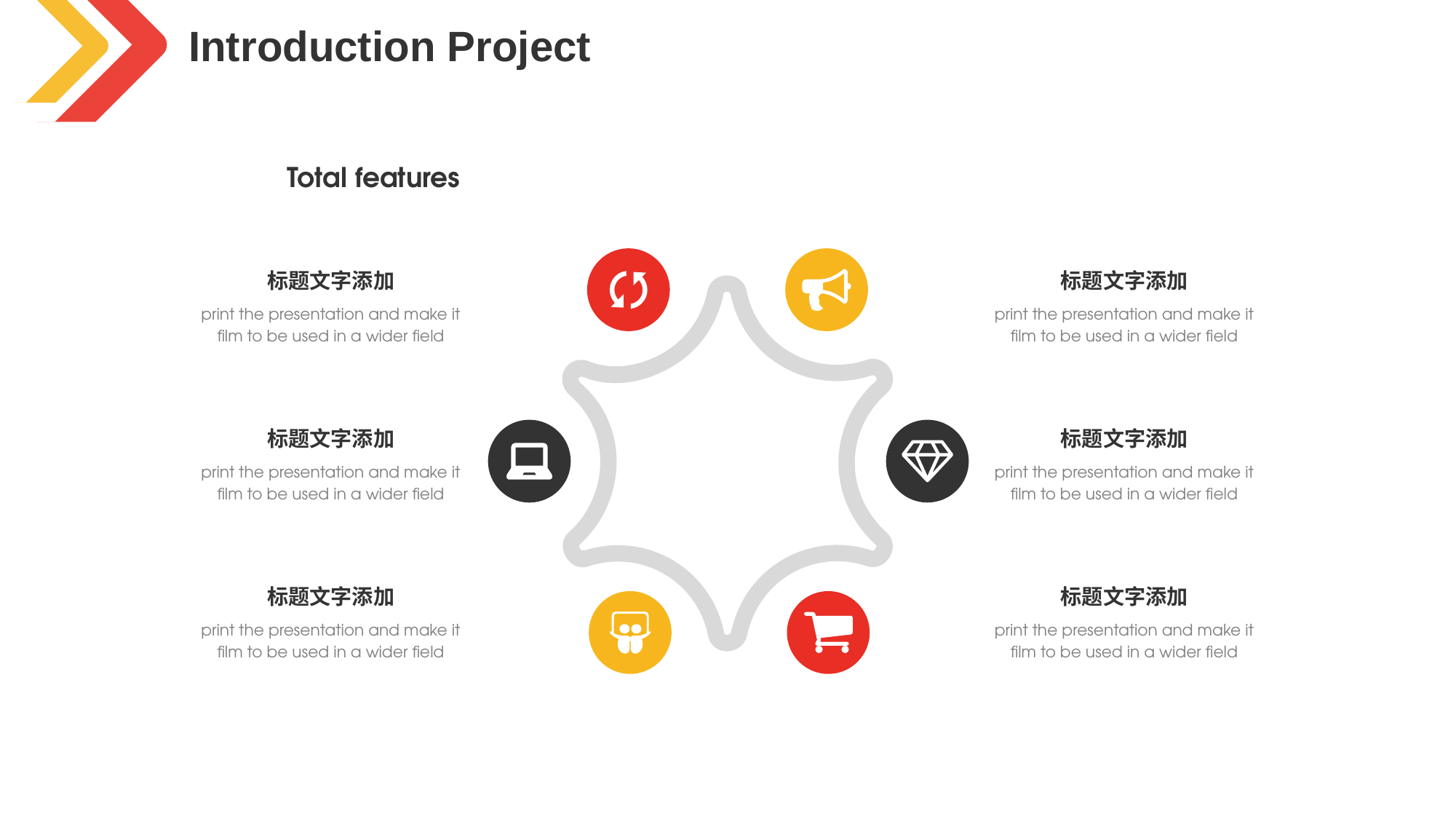

Introduction Project

Total features

标题文字添加
print the presentation and make it film to be used in a wider field
标题文字添加
print the presentation and make it film to be used in a wider field
标题文字添加
print the presentation and make it film to be used in a wider field
标题文字添加
print the presentation and make it film to be used in a wider field
标题文字添加
print the presentation and make it film to be used in a wider field
标题文字添加
print the presentation and make it film to be used in a wider field